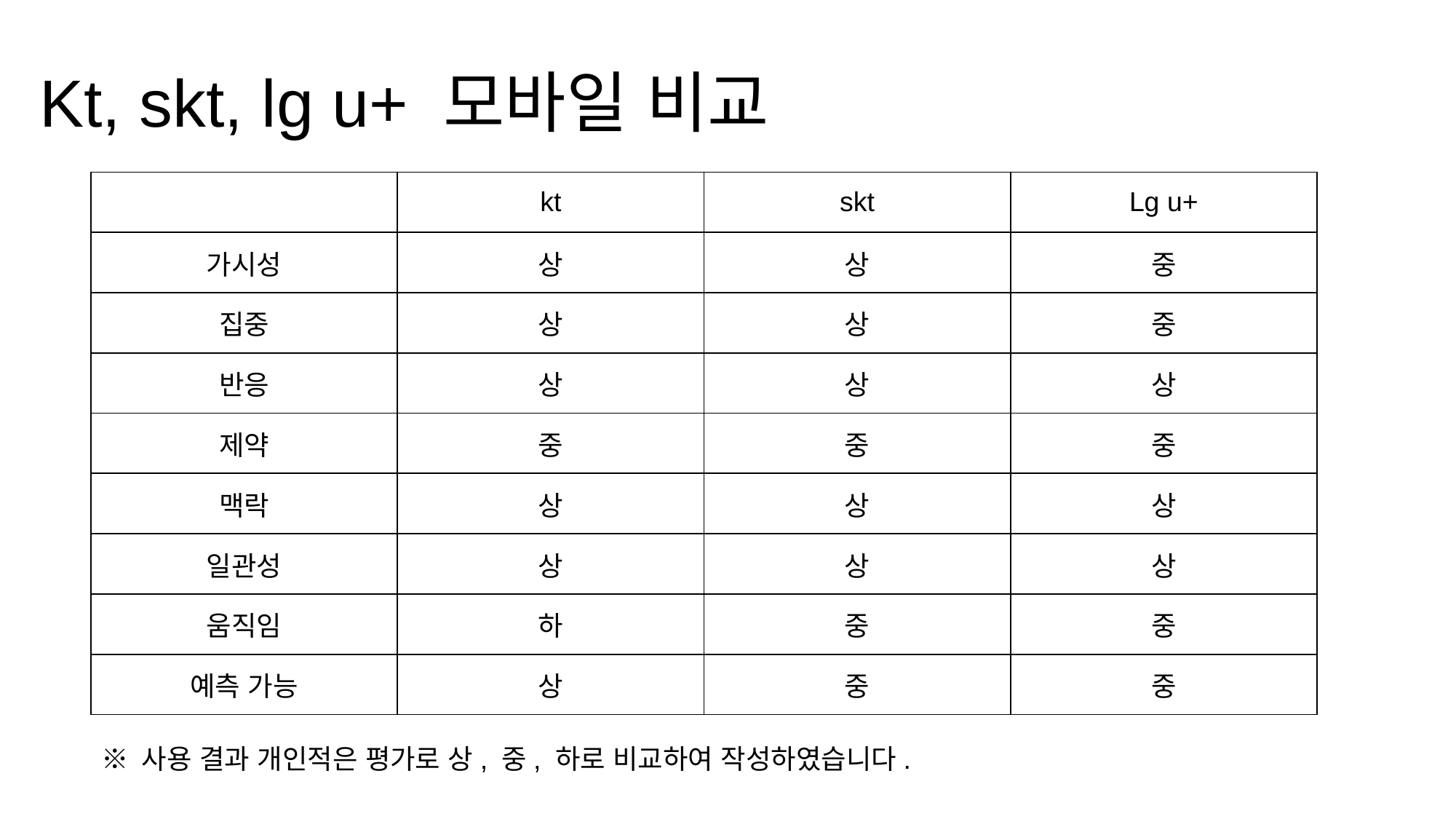

# Kt, skt, lg u+ 모바일 비교
|  | kt | skt | Lg u+ |
| --- | --- | --- | --- |
| 가시성 | 상 | 상 | 중 |
| 집중 | 상 | 상 | 중 |
| 반응 | 상 | 상 | 상 |
| 제약 | 중 | 중 | 중 |
| 맥락 | 상 | 상 | 상 |
| 일관성 | 상 | 상 | 상 |
| 움직임 | 하 | 중 | 중 |
| 예측 가능 | 상 | 중 | 중 |
※ 사용 결과 개인적은 평가로 상, 중, 하로 비교하여 작성하였습니다.